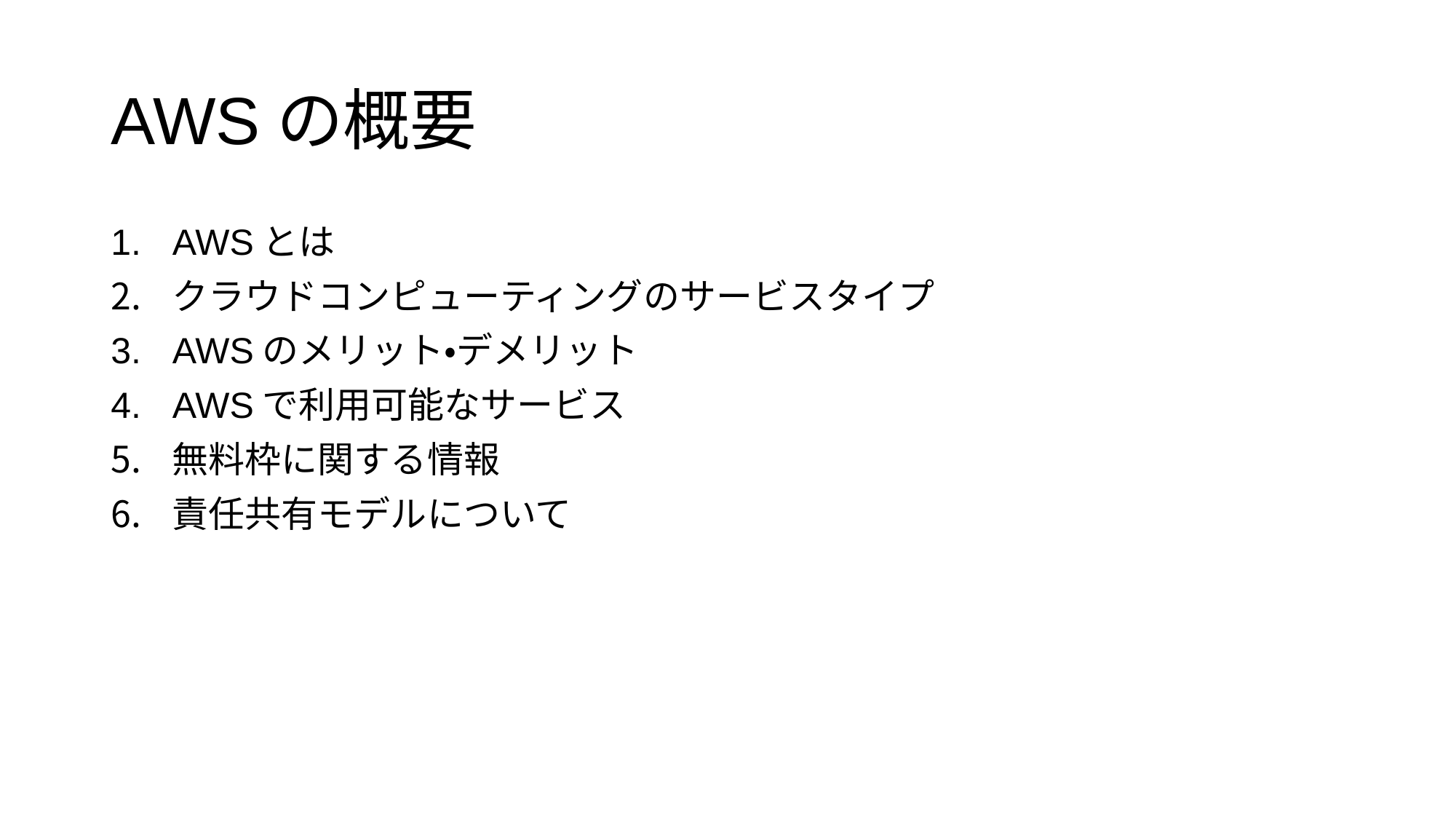

# AWSの概要
AWSとは
クラウドコンピューティングのサービスタイプ
AWSのメリット・デメリット
AWSで利用可能なサービス
無料枠に関する情報
責任共有モデルについて